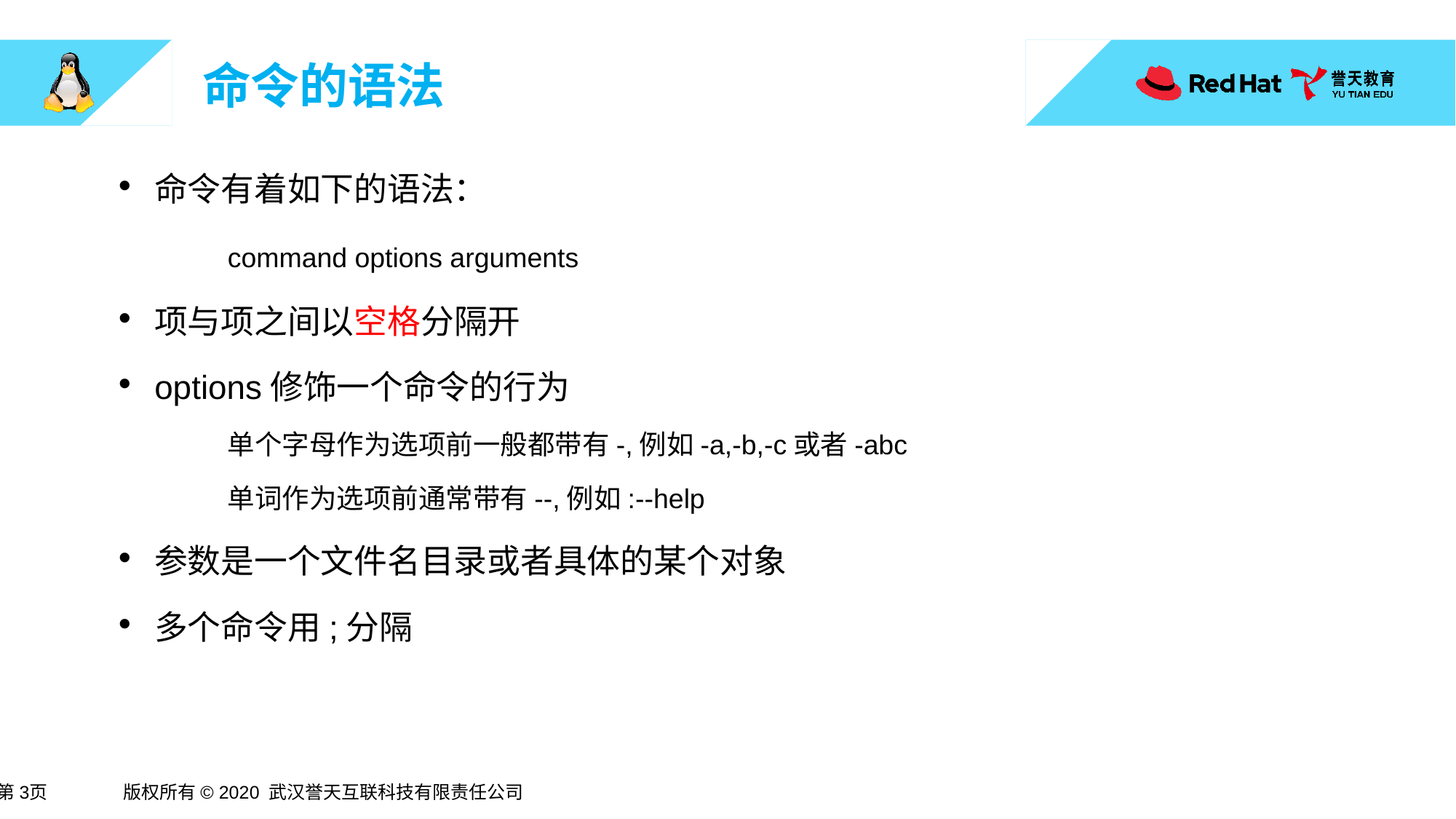

# 命令的语法
命令有着如下的语法：
	command options arguments
项与项之间以空格分隔开
options修饰一个命令的行为
	单个字母作为选项前一般都带有-,例如-a,-b,-c或者-abc
	单词作为选项前通常带有--,例如:--help
参数是一个文件名目录或者具体的某个对象
多个命令用;分隔
3